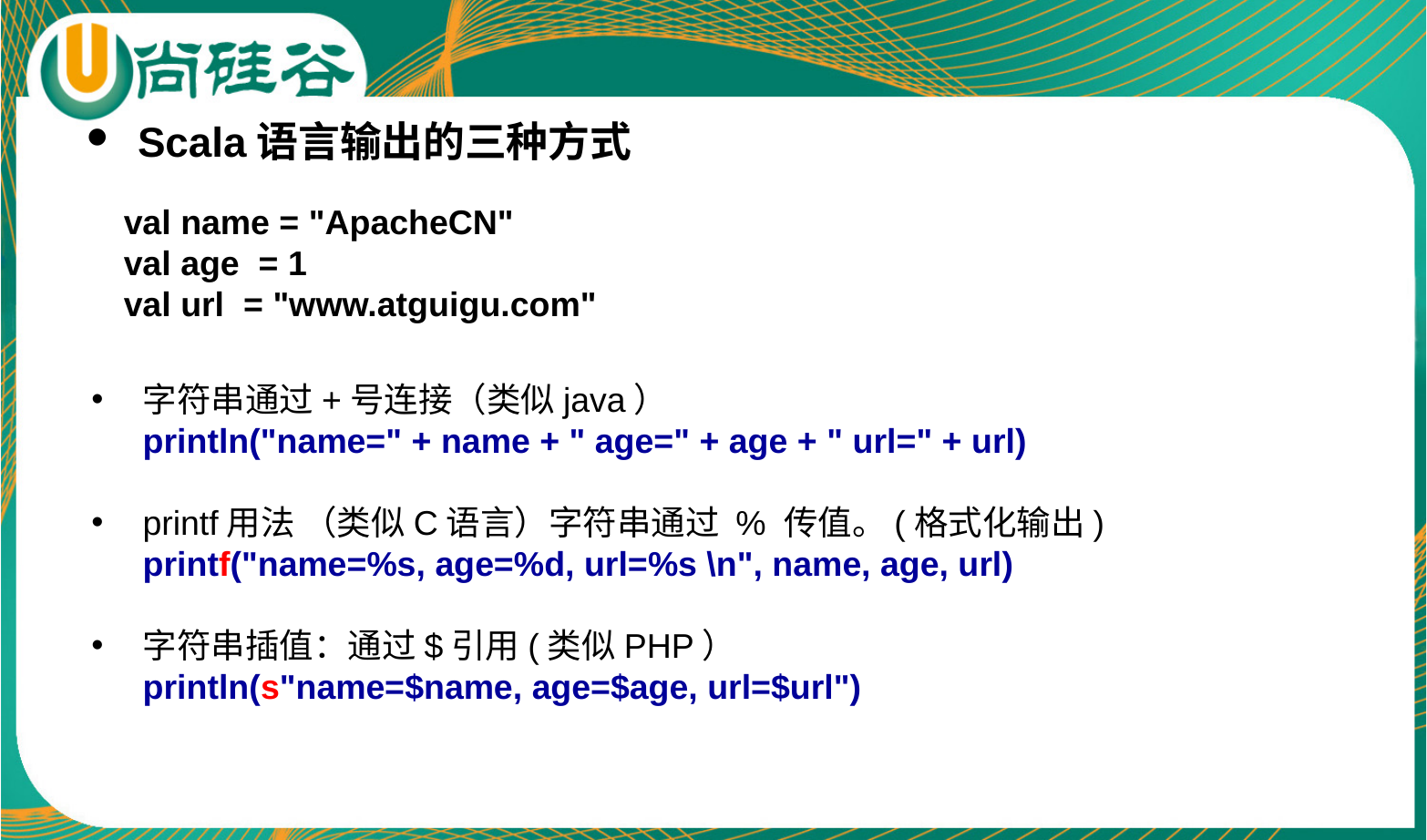

Scala语言输出的三种方式

字符串通过+号连接（类似java）
	println("name=" + name + " age=" + age + " url=" + url)

printf用法 （类似C语言）字符串通过 % 传值。(格式化输出)
	printf("name=%s, age=%d, url=%s \n", name, age, url)

字符串插值：通过$引用(类似PHP）
	println(s"name=$name, age=$age, url=$url")

val name = "ApacheCN"
val age  = 1
val url  = "www.atguigu.com"